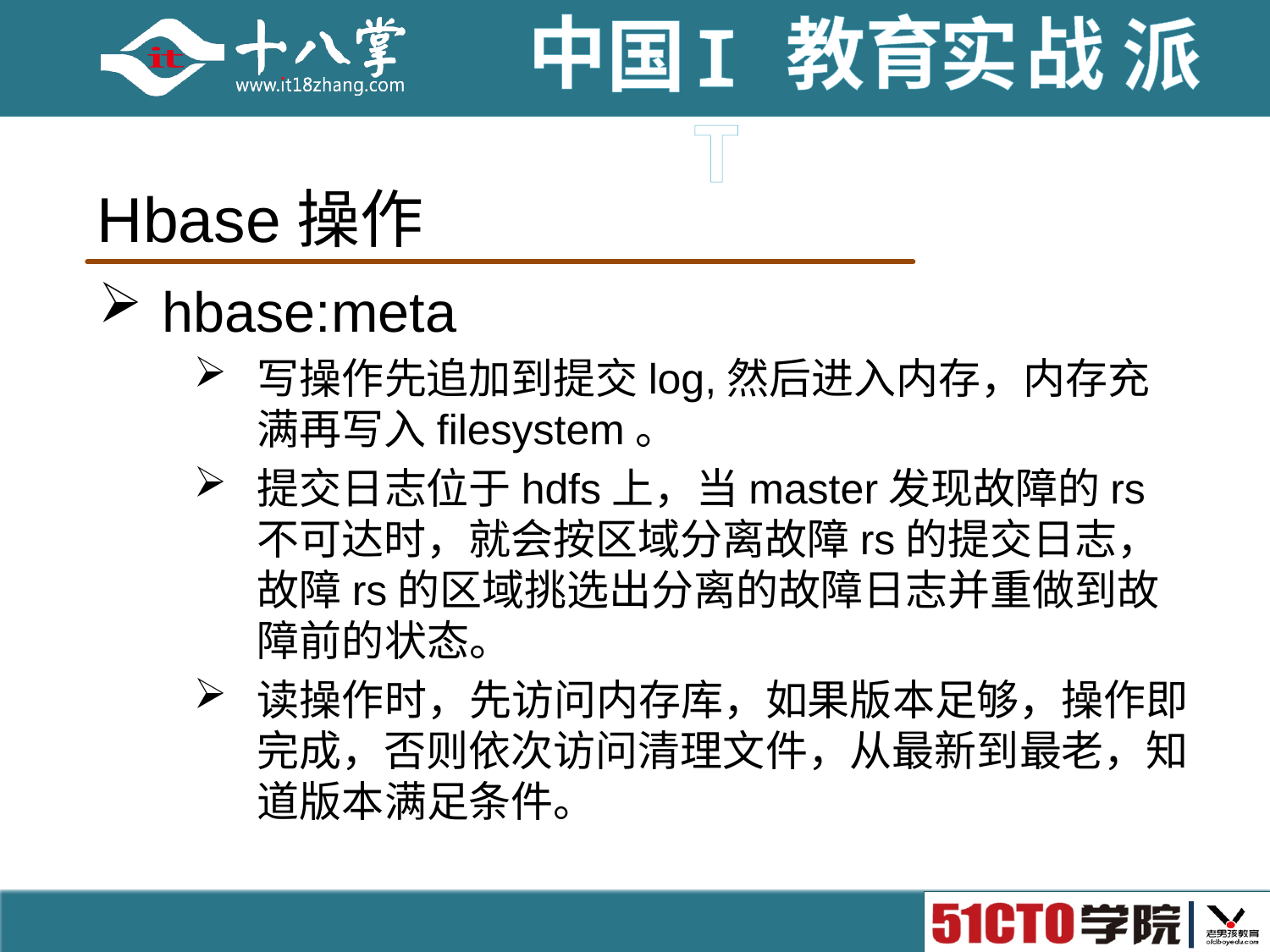

# Hbase操作
hbase:meta
写操作先追加到提交log,然后进入内存，内存充满再写入filesystem。
提交日志位于hdfs上，当master发现故障的rs不可达时，就会按区域分离故障rs的提交日志，故障rs的区域挑选出分离的故障日志并重做到故障前的状态。
读操作时，先访问内存库，如果版本足够，操作即完成，否则依次访问清理文件，从最新到最老，知道版本满足条件。